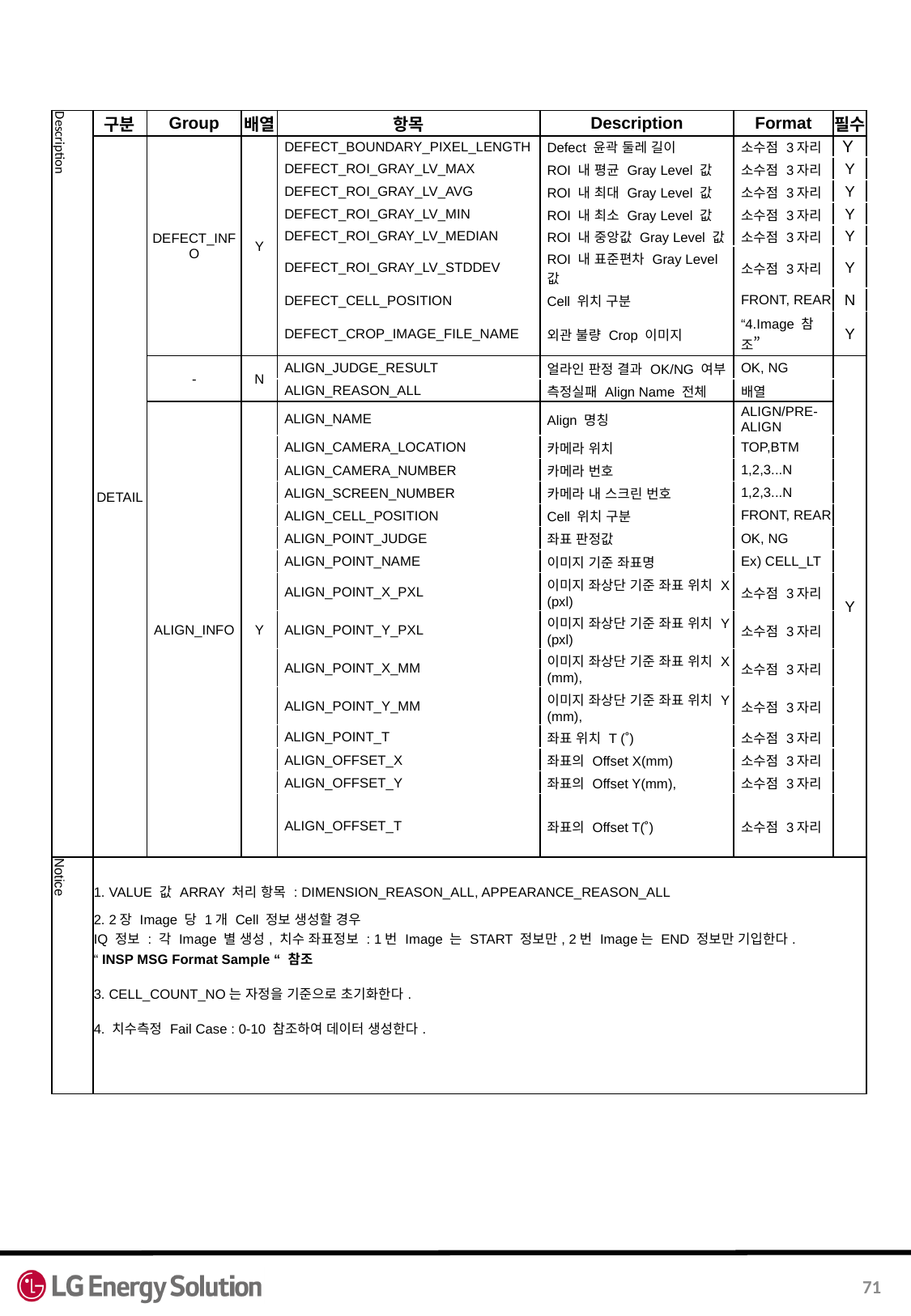

| Description | 구분 | Group | 배열 | 항목 | Description | Format | 필수 |
| --- | --- | --- | --- | --- | --- | --- | --- |
|  | DETAIL | DEFECT\_INFO | Y | DEFECT\_BOUNDARY\_PIXEL\_LENGTH | Defect 윤곽 둘레 길이 | 소수점 3자리 | Y |
|  |  |  |  | DEFECT\_ROI\_GRAY\_LV\_MAX | ROI 내 평균 Gray Level 값 | 소수점 3자리 | Y |
|  |  |  |  | DEFECT\_ROI\_GRAY\_LV\_AVG | ROI 내 최대 Gray Level 값 | 소수점 3자리 | Y |
|  |  |  |  | DEFECT\_ROI\_GRAY\_LV\_MIN | ROI 내 최소 Gray Level 값 | 소수점 3자리 | Y |
|  |  |  |  | DEFECT\_ROI\_GRAY\_LV\_MEDIAN | ROI 내 중앙값 Gray Level 값 | 소수점 3자리 | Y |
|  |  |  |  | DEFECT\_ROI\_GRAY\_LV\_STDDEV | ROI 내 표준편차 Gray Level 값 | 소수점 3자리 | Y |
|  |  |  |  | DEFECT\_CELL\_POSITION | Cell 위치 구분 | FRONT, REAR | N |
|  |  |  |  | DEFECT\_CROP\_IMAGE\_FILE\_NAME | 외관 불량 Crop 이미지 | “4.Image 참조” | Y |
|  |  | - | N | ALIGN\_JUDGE\_RESULT | 얼라인 판정 결과 OK/NG 여부 | OK, NG | Y |
|  |  |  |  | ALIGN\_REASON\_ALL | 측정실패 Align Name 전체 | 배열 |  |
|  |  | ALIGN\_INFO | Y | ALIGN\_NAME | Align 명칭 | ALIGN/PRE-ALIGN |  |
|  |  |  |  | ALIGN\_CAMERA\_LOCATION | 카메라 위치 | TOP,BTM |  |
|  |  |  |  | ALIGN\_CAMERA\_NUMBER | 카메라 번호 | 1,2,3...N |  |
|  |  |  |  | ALIGN\_SCREEN\_NUMBER | 카메라 내 스크린 번호 | 1,2,3...N |  |
|  |  |  |  | ALIGN\_CELL\_POSITION | Cell 위치 구분 | FRONT, REAR |  |
|  |  |  |  | ALIGN\_POINT\_JUDGE | 좌표 판정값 | OK, NG |  |
|  |  |  |  | ALIGN\_POINT\_NAME | 이미지 기준 좌표명 | Ex) CELL\_LT |  |
|  |  |  |  | ALIGN\_POINT\_X\_PXL | 이미지 좌상단 기준 좌표 위치 X (pxl) | 소수점 3자리 |  |
|  |  |  |  | ALIGN\_POINT\_Y\_PXL | 이미지 좌상단 기준 좌표 위치 Y (pxl) | 소수점 3자리 |  |
|  |  |  |  | ALIGN\_POINT\_X\_MM | 이미지 좌상단 기준 좌표 위치 X (mm), | 소수점 3자리 |  |
|  |  |  |  | ALIGN\_POINT\_Y\_MM | 이미지 좌상단 기준 좌표 위치 Y (mm), | 소수점 3자리 |  |
|  |  |  |  | ALIGN\_POINT\_T | 좌표 위치 T (˚) | 소수점 3자리 |  |
|  |  |  |  | ALIGN\_OFFSET\_X | 좌표의 Offset X(mm) | 소수점 3자리 |  |
|  |  |  |  | ALIGN\_OFFSET\_Y | 좌표의 Offset Y(mm), | 소수점 3자리 |  |
|  |  |  |  | ALIGN\_OFFSET\_T | 좌표의 Offset T(˚) | 소수점 3자리 |  |
| Notice | 1. VALUE 값 ARRAY 처리 항목 : DIMENSION\_REASON\_ALL, APPEARANCE\_REASON\_ALL 2. 2장 Image 당 1개 Cell 정보 생성할 경우 IQ 정보 : 각 Image 별 생성, 치수 좌표정보 : 1번 Image 는 START 정보만, 2번 Image는 END 정보만 기입한다. “ INSP MSG Format Sample “ 참조 3. CELL\_COUNT\_NO는 자정을 기준으로 초기화한다. 4. 치수측정 Fail Case : 0-10 참조하여 데이터 생성한다. |  |  |  |  |  |  |
71